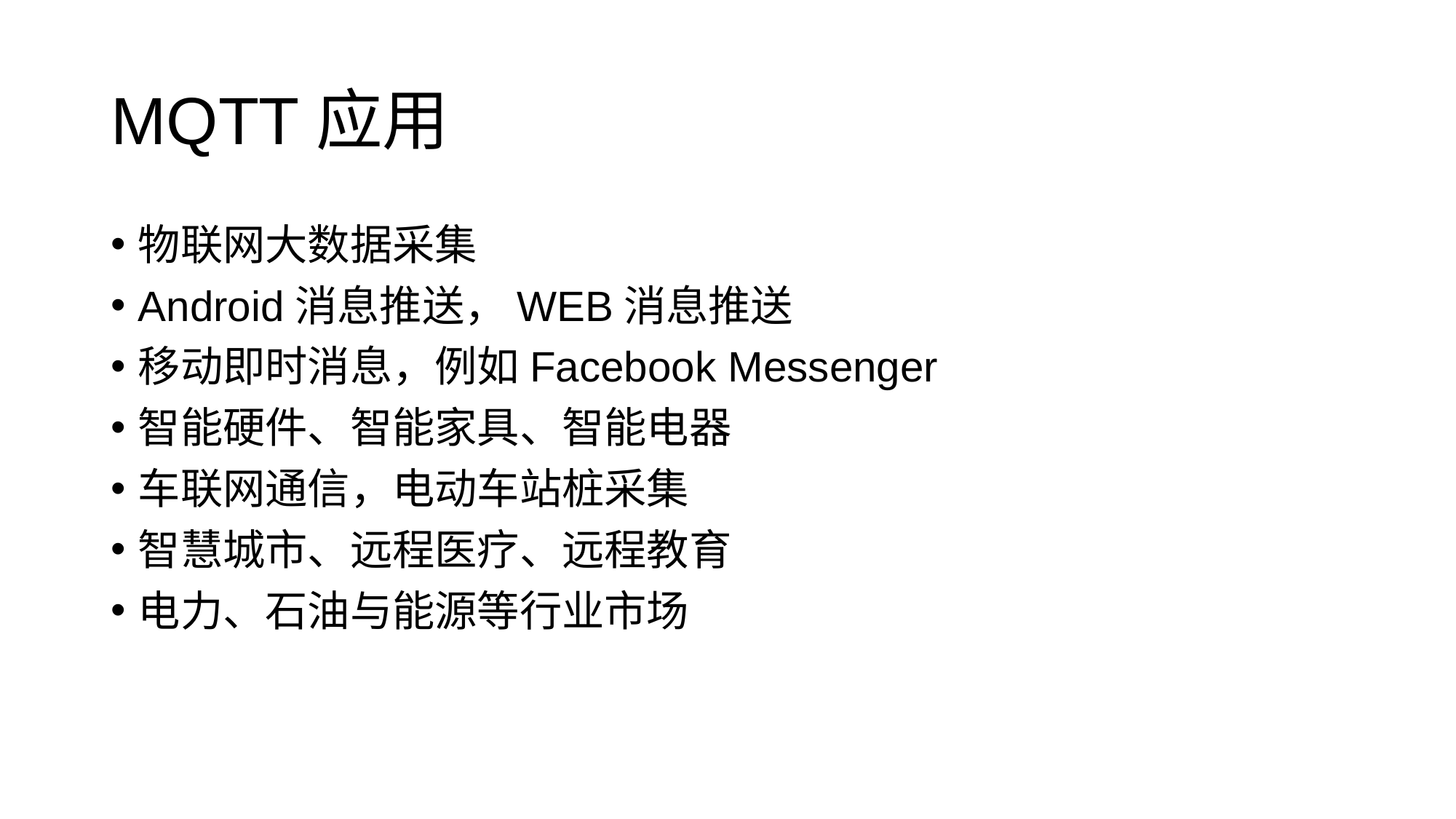

# MQTT应用
物联网大数据采集
Android消息推送，WEB消息推送
移动即时消息，例如Facebook Messenger
智能硬件、智能家具、智能电器
车联网通信，电动车站桩采集
智慧城市、远程医疗、远程教育
电力、石油与能源等行业市场